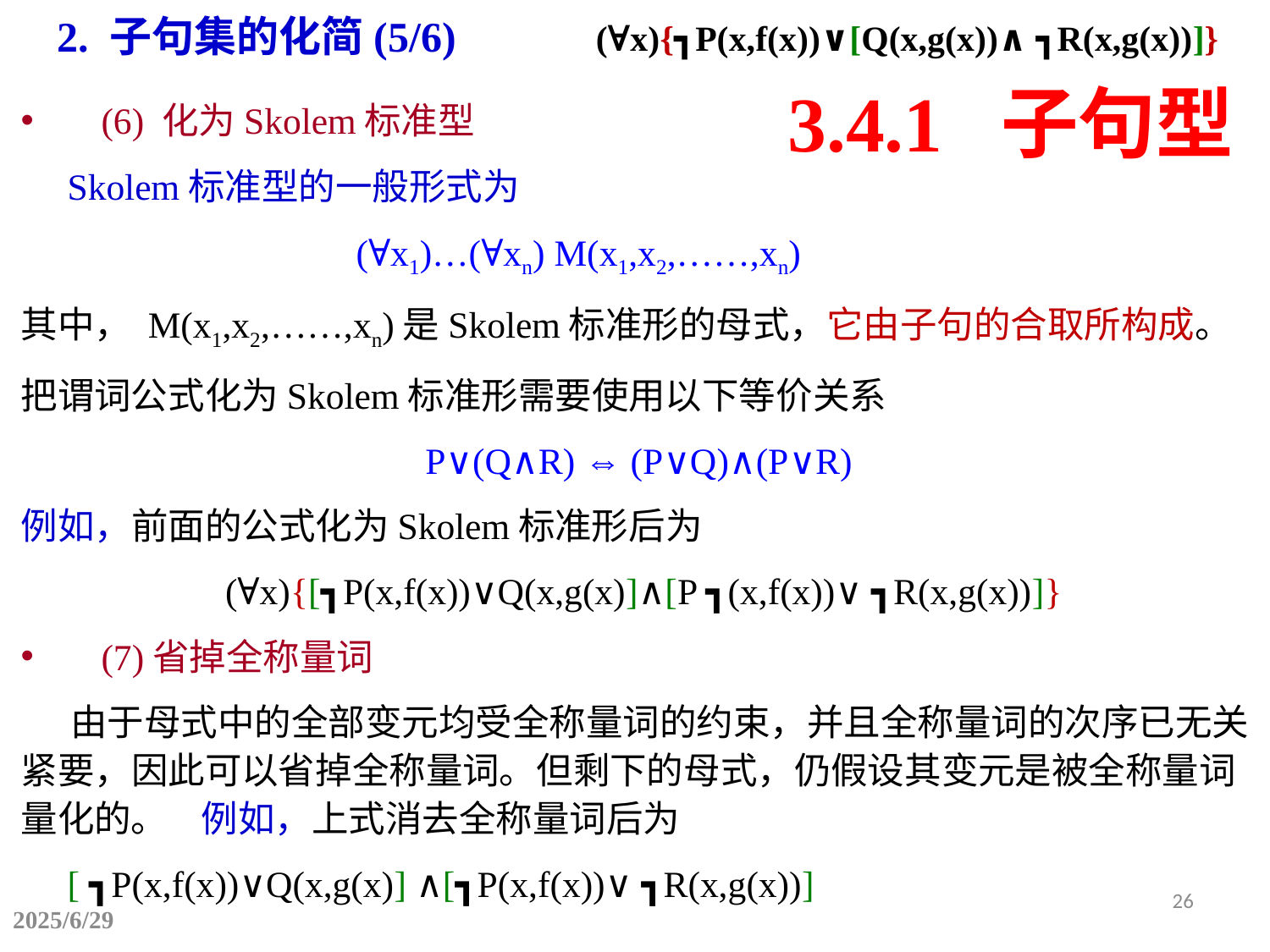

2. 子句集的化简(5/6)
 (∀x){┓P(x,f(x))∨[Q(x,g(x))∧ ┓R(x,g(x))]}
3.4.1  子句型
(6) 化为Skolem标准型
     Skolem标准型的一般形式为
                                    (∀x1)…(∀xn) M(x1,x2,……,xn)
其中， M(x1,x2,……,xn)是Skolem标准形的母式，它由子句的合取所构成。
把谓词公式化为Skolem标准形需要使用以下等价关系
P∨(Q∧R) ⇔ (P∨Q)∧(P∨R)
例如，前面的公式化为Skolem标准形后为
 (∀x){[┓P(x,f(x))∨Q(x,g(x)]∧[P ┓(x,f(x))∨ ┓R(x,g(x))]}
(7)省掉全称量词
     由于母式中的全部变元均受全称量词的约束，并且全称量词的次序已无关紧要，因此可以省掉全称量词。但剩下的母式，仍假设其变元是被全称量词量化的。    例如，上式消去全称量词后为
     [ ┓P(x,f(x))∨Q(x,g(x)] ∧[┓P(x,f(x))∨ ┓R(x,g(x))]
26
2025/6/29